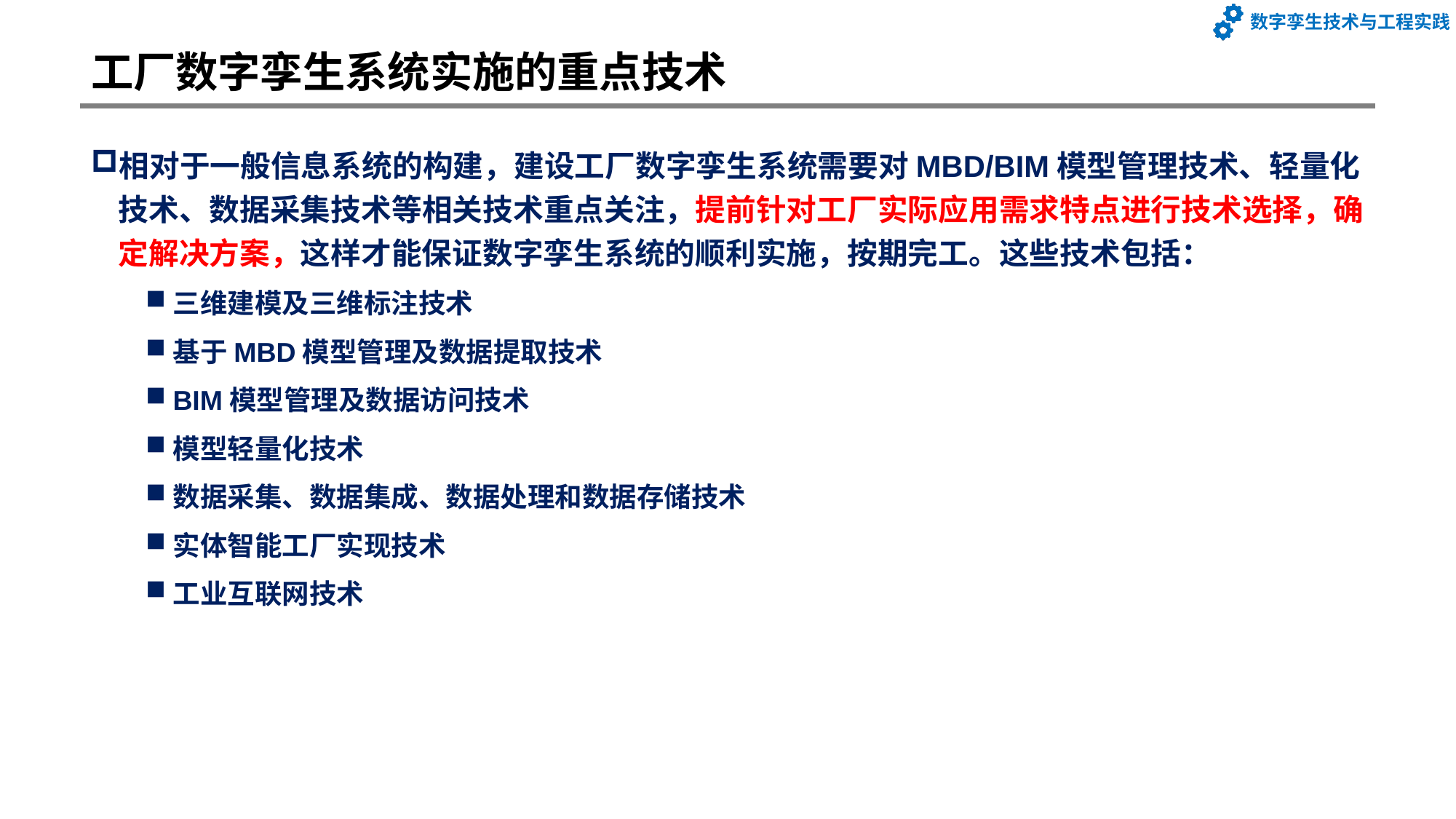

# 工厂数字孪生系统实施的重点技术
相对于一般信息系统的构建，建设工厂数字孪生系统需要对MBD/BIM模型管理技术、轻量化技术、数据采集技术等相关技术重点关注，提前针对工厂实际应用需求特点进行技术选择，确定解决方案，这样才能保证数字孪生系统的顺利实施，按期完工。这些技术包括：
三维建模及三维标注技术
基于MBD模型管理及数据提取技术
BIM模型管理及数据访问技术
模型轻量化技术
数据采集、数据集成、数据处理和数据存储技术
实体智能工厂实现技术
工业互联网技术